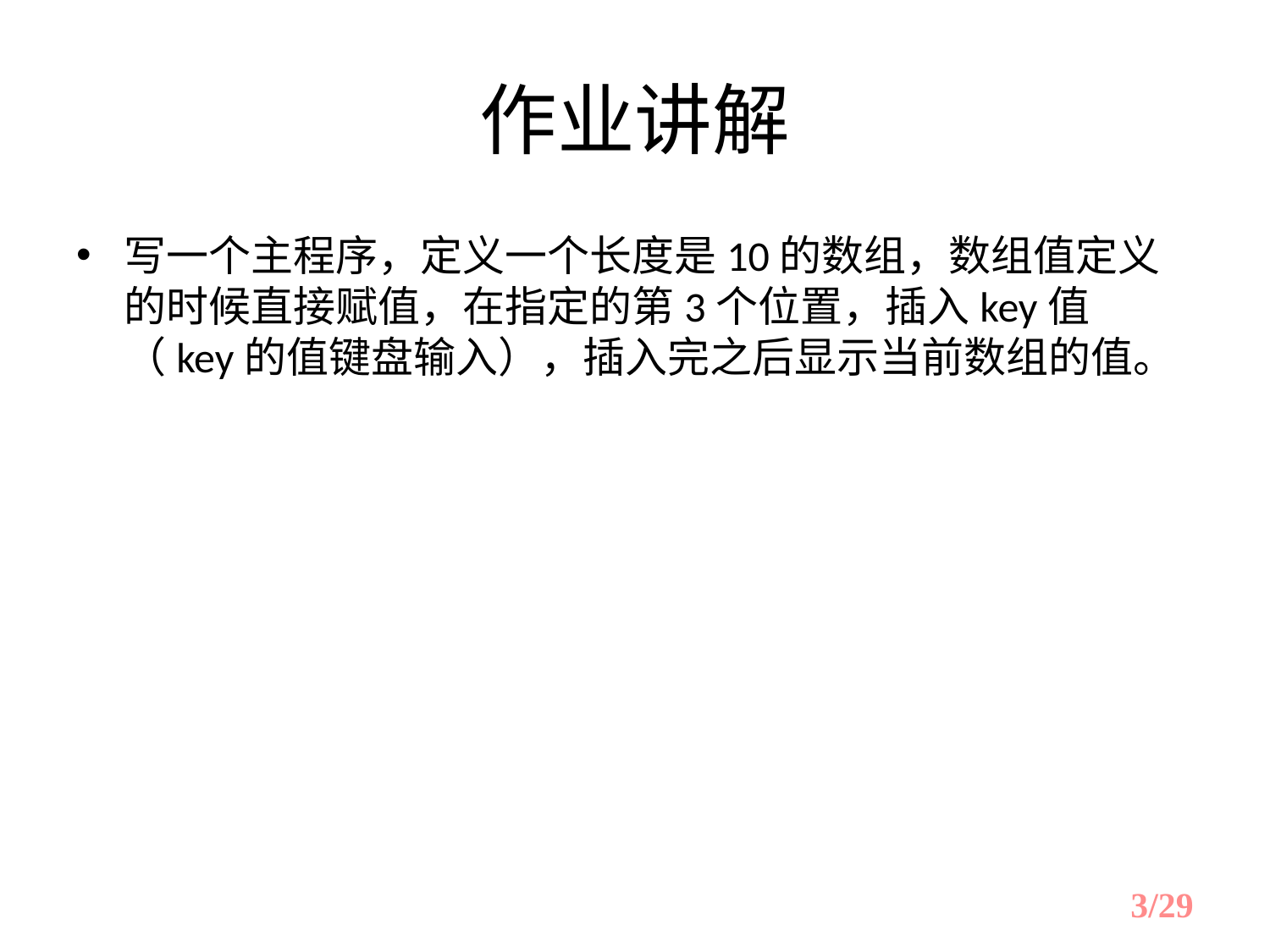

# 作业讲解
写一个主程序，定义一个长度是10的数组，数组值定义的时候直接赋值，在指定的第3个位置，插入key值（key的值键盘输入），插入完之后显示当前数组的值。

3/29